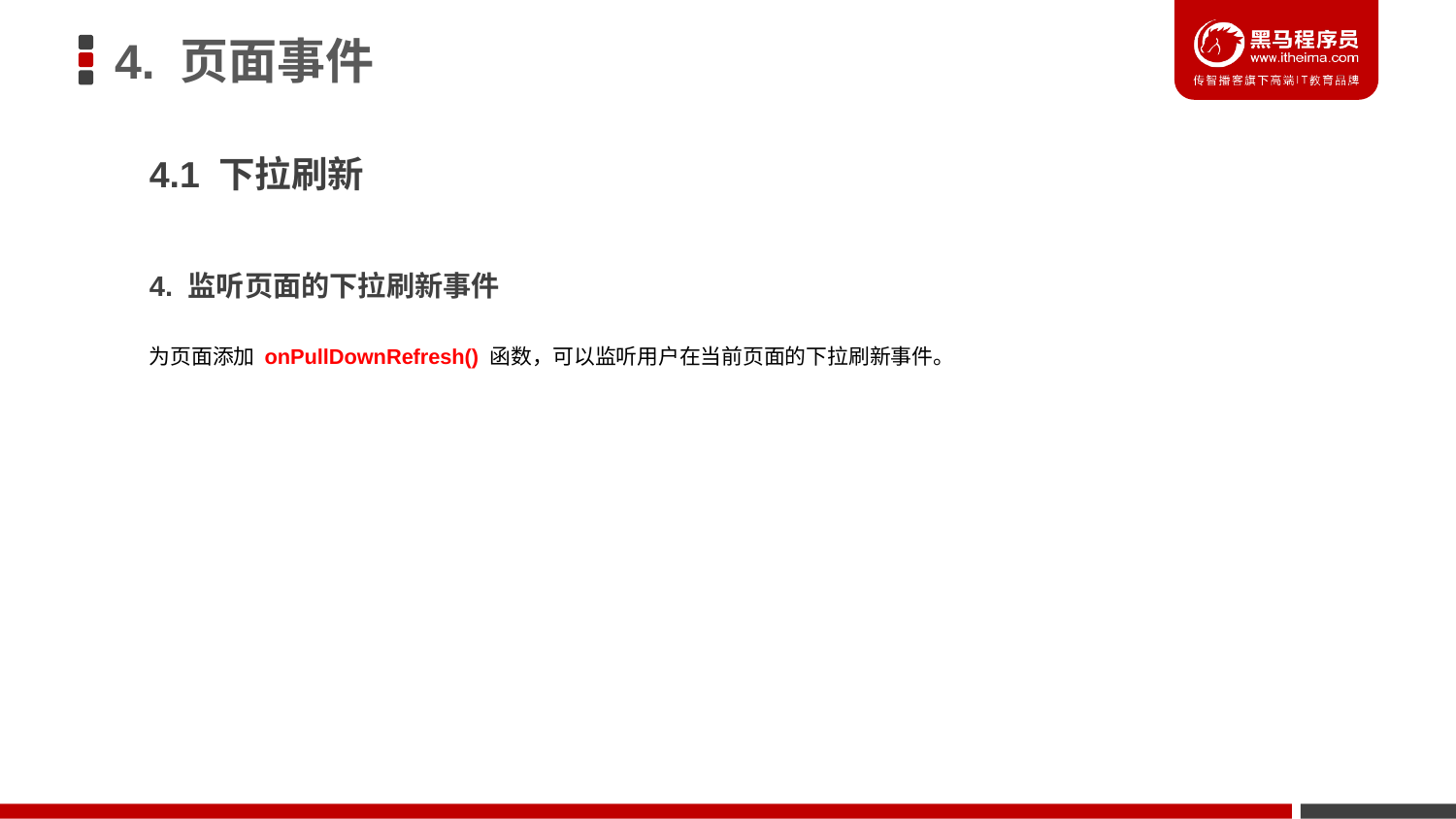

# 4. 页面事件
4.1 下拉刷新
4. 监听页面的下拉刷新事件
为页面添加 onPullDownRefresh() 函数，可以监听用户在当前页面的下拉刷新事件。